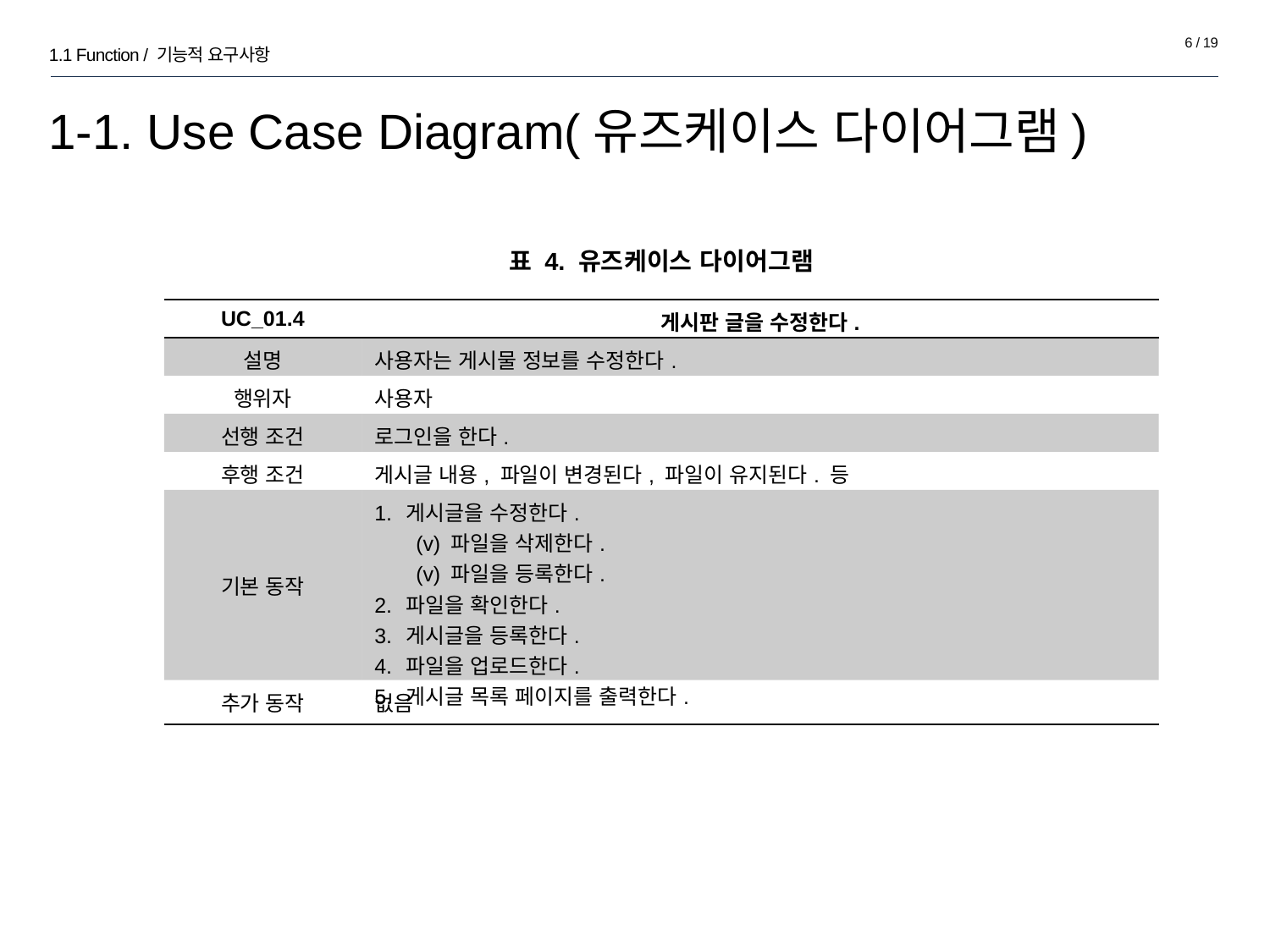

6 / 19
1.1 Function / 기능적 요구사항
# 1-1. Use Case Diagram(유즈케이스 다이어그램)
표 4. 유즈케이스 다이어그램
| UC\_01.4 | 게시판 글을 수정한다. |
| --- | --- |
| 설명 | 사용자는 게시물 정보를 수정한다. |
| 행위자 | 사용자 |
| 선행 조건 | 로그인을 한다. |
| 후행 조건 | 게시글 내용, 파일이 변경된다, 파일이 유지된다. 등 |
| 기본 동작 | 게시글을 수정한다. (v) 파일을 삭제한다. (v) 파일을 등록한다. 파일을 확인한다. 게시글을 등록한다. 파일을 업로드한다. 게시글 목록 페이지를 출력한다. |
| 추가 동작 | 없음 |